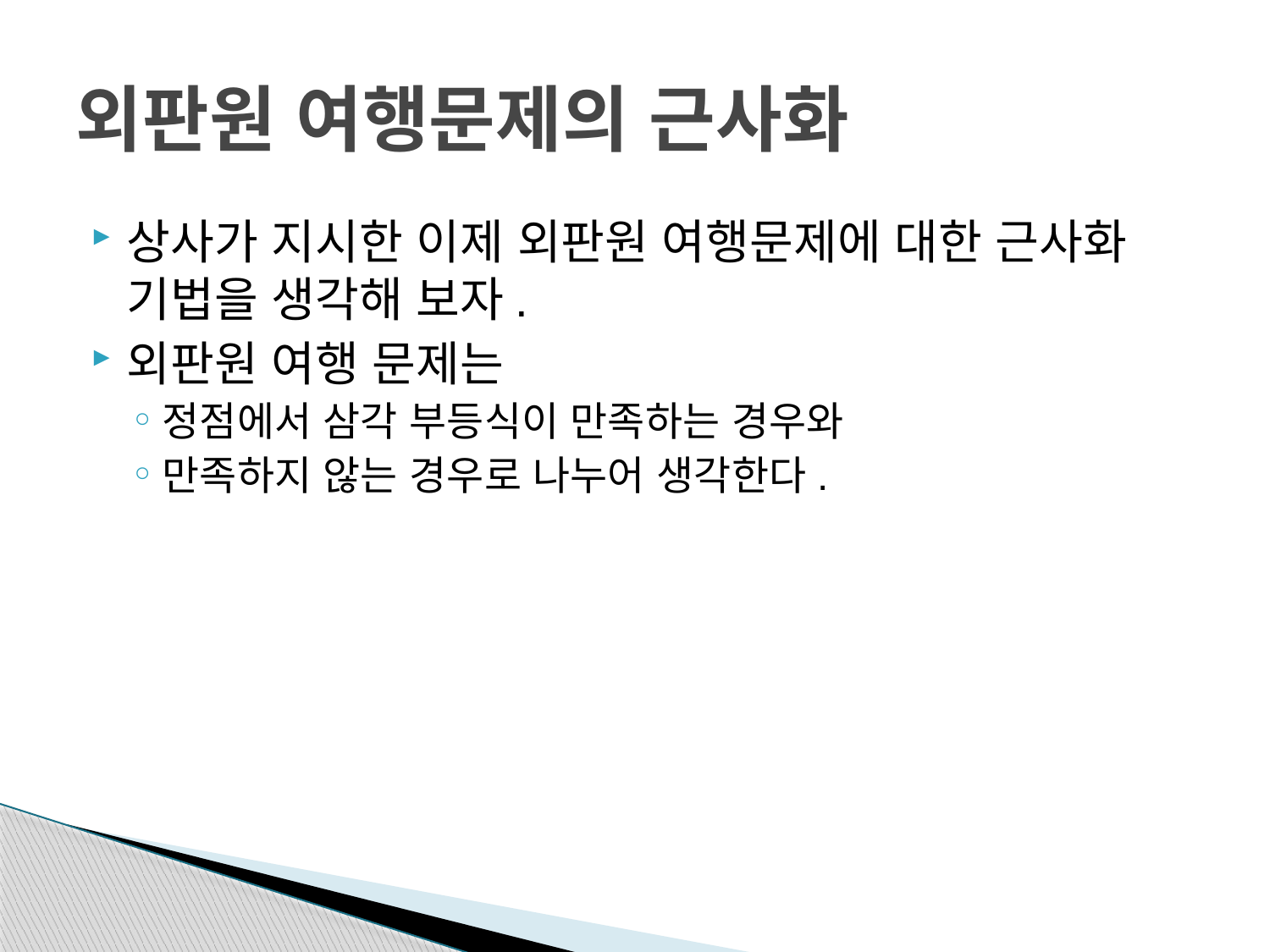

# 외판원 여행문제의 근사화
상사가 지시한 이제 외판원 여행문제에 대한 근사화 기법을 생각해 보자.
외판원 여행 문제는
정점에서 삼각 부등식이 만족하는 경우와
만족하지 않는 경우로 나누어 생각한다.